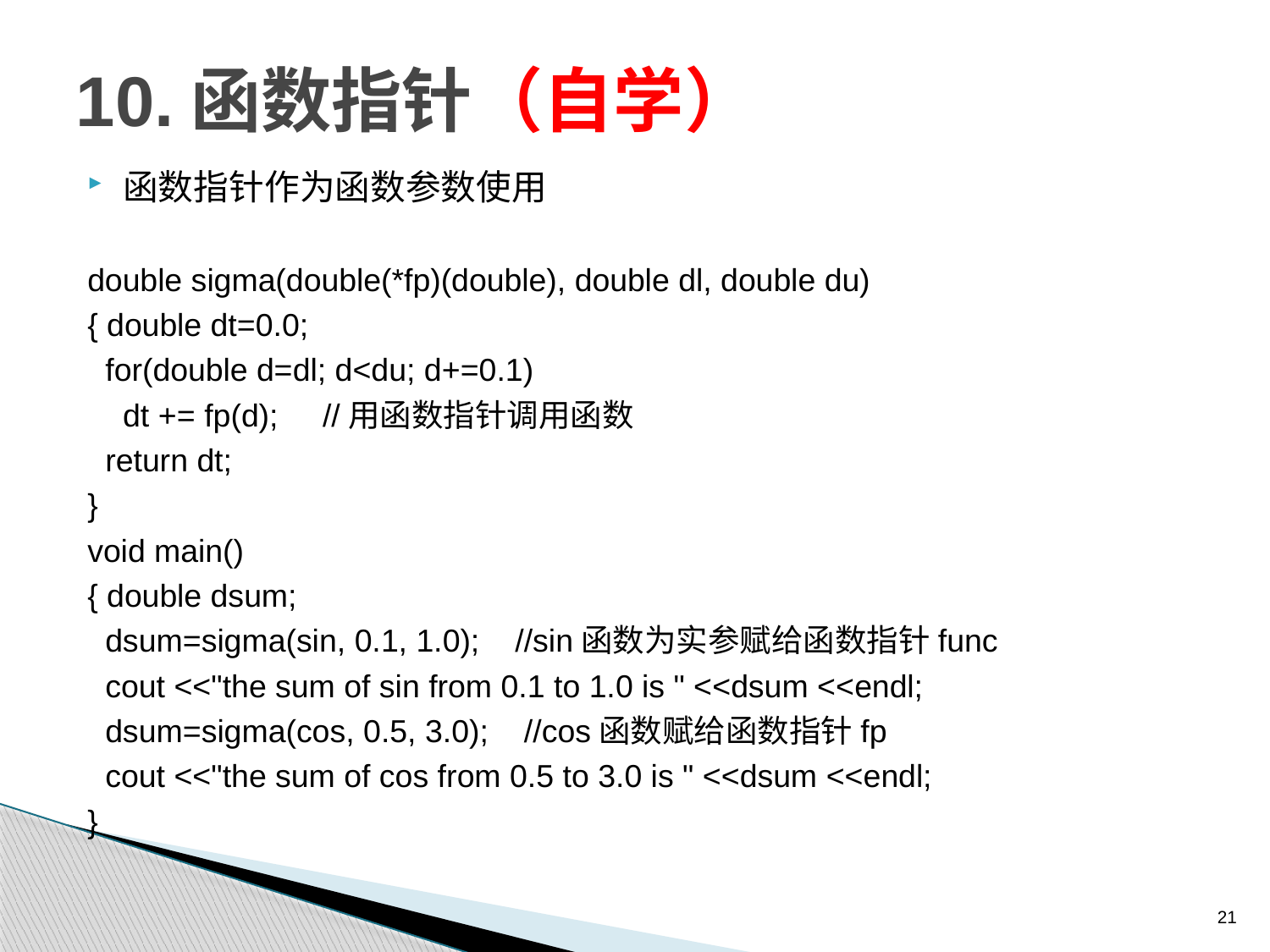

# 10.函数指针（自学）
函数指针作为函数参数使用

double sigma(double(*fp)(double), double dl, double du)
{ double dt=0.0;
  for(double d=dl; d<du; d+=0.1)
    dt += fp(d);     //用函数指针调用函数
  return dt;
}
void main()
{ double dsum;
  dsum=sigma(sin, 0.1, 1.0);    //sin函数为实参赋给函数指针func
  cout <<"the sum of sin from 0.1 to 1.0 is " <<dsum <<endl;
  dsum=sigma(cos, 0.5, 3.0);    //cos函数赋给函数指针fp
  cout <<"the sum of cos from 0.5 to 3.0 is " <<dsum <<endl;
}

21